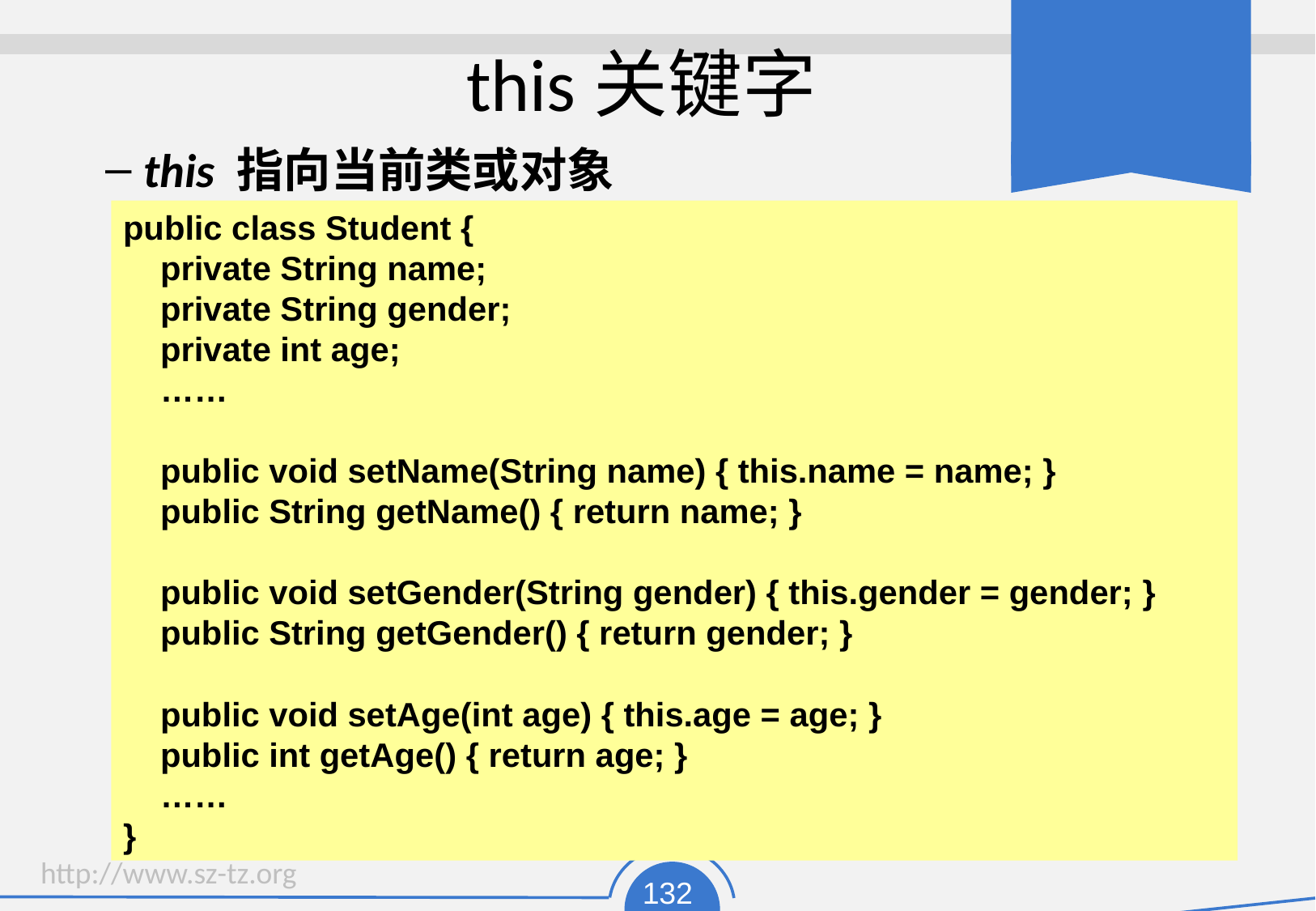

# this关键字
this 指向当前类或对象
public class Student {
    private String name;
    private String gender;
    private int age;
    ……

    public void setName(String name) { this.name = name; }
    public String getName() { return name; }

    public void setGender(String gender) { this.gender = gender; }
    public String getGender() { return gender; }

    public void setAge(int age) { this.age = age; }
    public int getAge() { return age; }
    ……
}